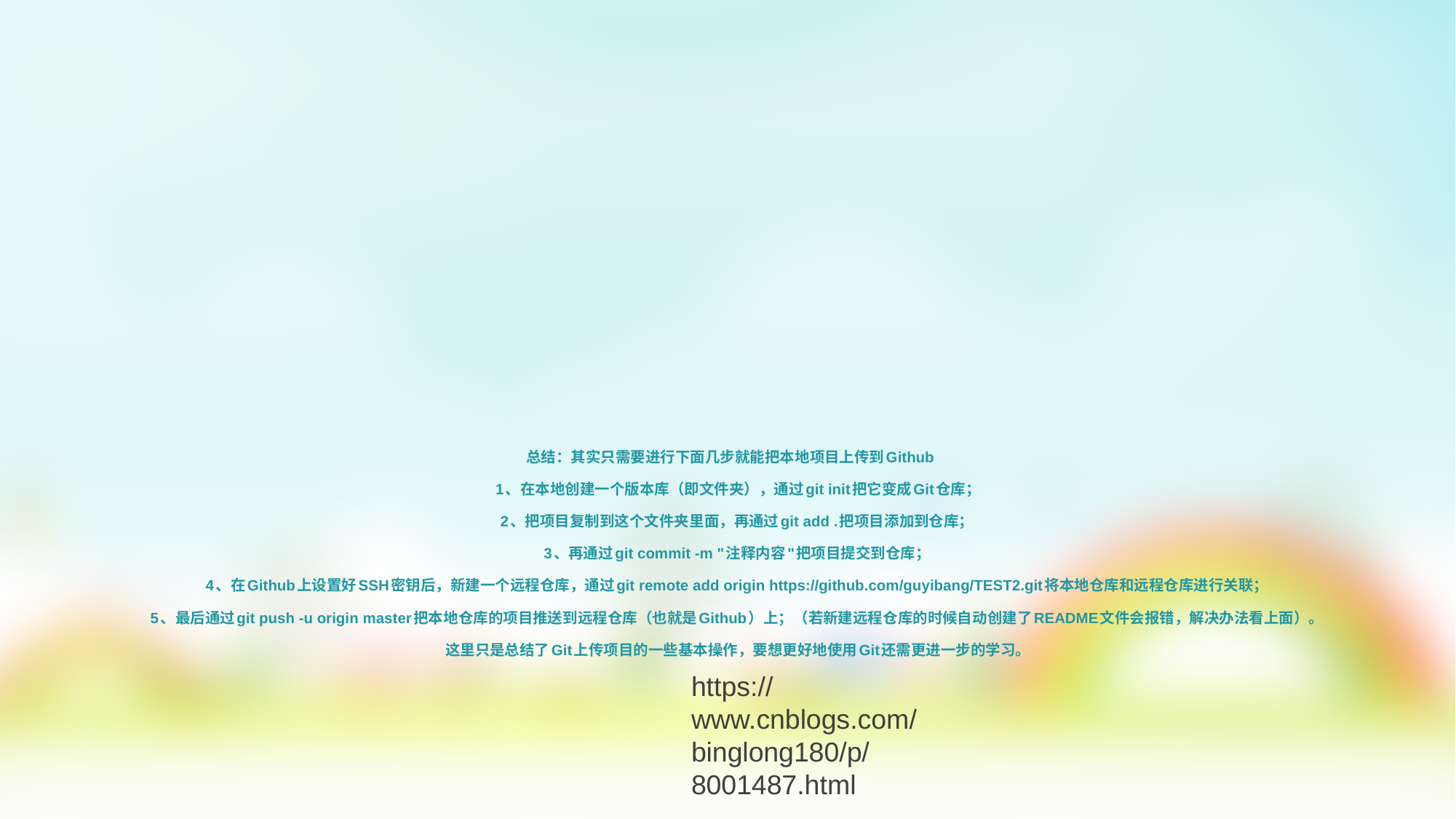

# 总结：其实只需要进行下面几步就能把本地项目上传到Github 1、在本地创建一个版本库（即文件夹），通过git init把它变成Git仓库； 2、把项目复制到这个文件夹里面，再通过git add .把项目添加到仓库； 3、再通过git commit -m "注释内容"把项目提交到仓库； 4、在Github上设置好SSH密钥后，新建一个远程仓库，通过git remote add origin https://github.com/guyibang/TEST2.git将本地仓库和远程仓库进行关联； 5、最后通过git push -u origin master把本地仓库的项目推送到远程仓库（也就是Github）上；（若新建远程仓库的时候自动创建了README文件会报错，解决办法看上面）。 这里只是总结了Git上传项目的一些基本操作，要想更好地使用Git还需更进一步的学习。
https://www.cnblogs.com/binglong180/p/8001487.html